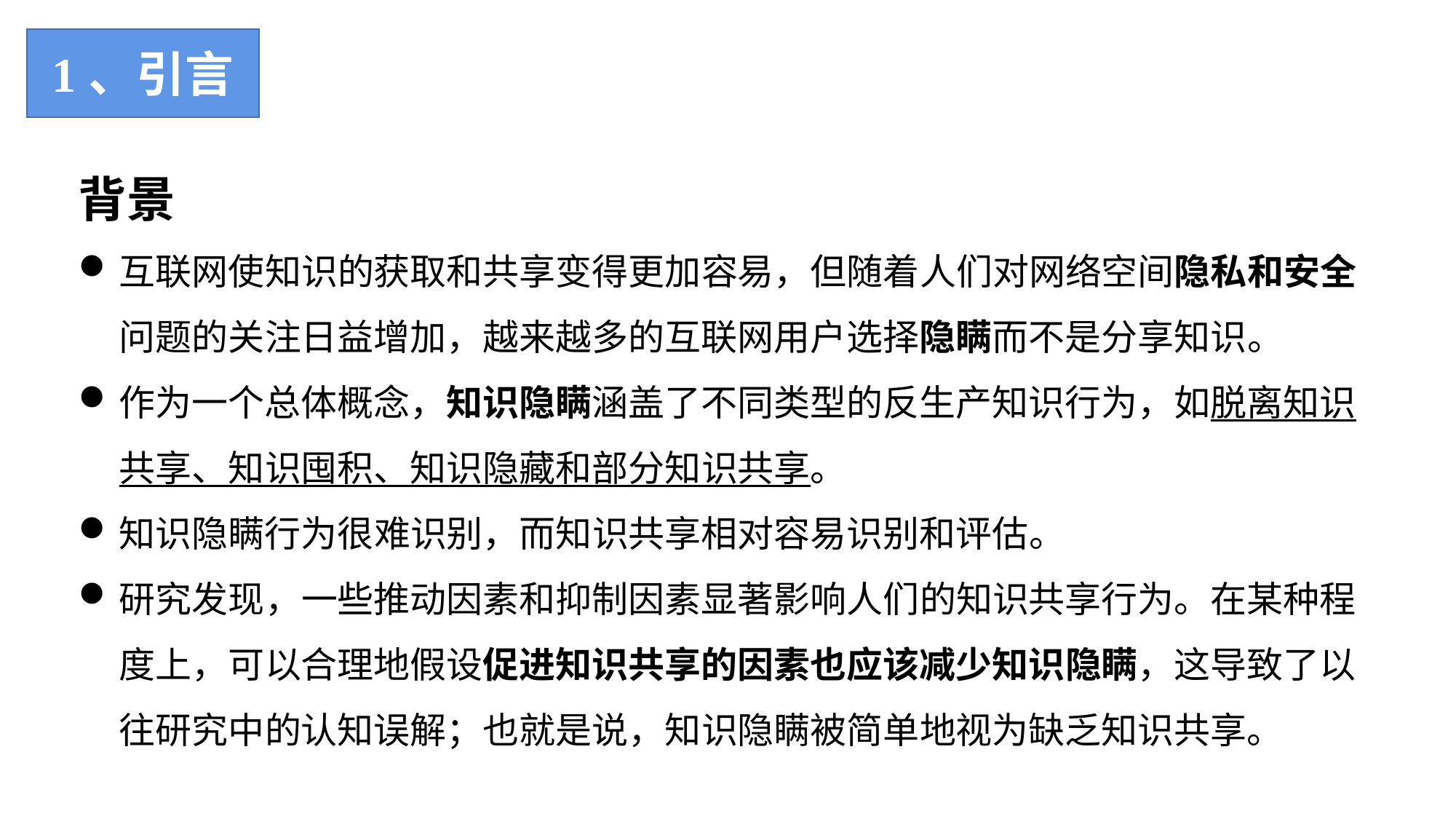

1、引言
背景
互联网使知识的获取和共享变得更加容易，但随着人们对网络空间隐私和安全问题的关注日益增加，越来越多的互联网用户选择隐瞒而不是分享知识。
作为一个总体概念，知识隐瞒涵盖了不同类型的反生产知识行为，如脱离知识共享、知识囤积、知识隐藏和部分知识共享。
知识隐瞒行为很难识别，而知识共享相对容易识别和评估。
研究发现，一些推动因素和抑制因素显著影响人们的知识共享行为。在某种程度上，可以合理地假设促进知识共享的因素也应该减少知识隐瞒，这导致了以往研究中的认知误解；也就是说，知识隐瞒被简单地视为缺乏知识共享。

27